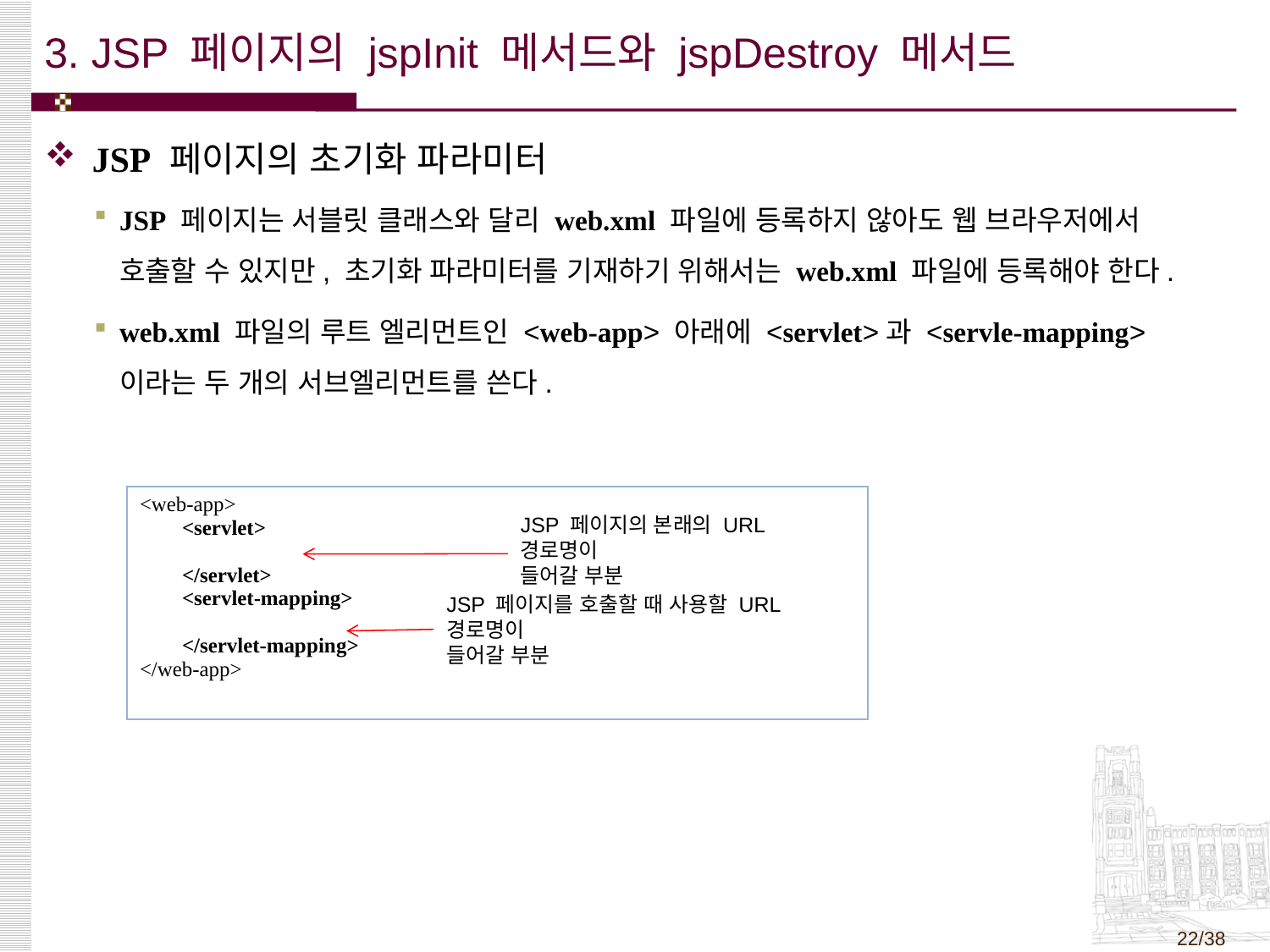

# 3. JSP 페이지의 jspInit 메서드와 jspDestroy 메서드
JSP 페이지의 초기화 파라미터
JSP 페이지는 서블릿 클래스와 달리 web.xml 파일에 등록하지 않아도 웹 브라우저에서 호출할 수 있지만, 초기화 파라미터를 기재하기 위해서는 web.xml 파일에 등록해야 한다.
web.xml 파일의 루트 엘리먼트인 <web-app> 아래에 <servlet>과 <servle-mapping>이라는 두 개의 서브엘리먼트를 쓴다.

| <web-app> <servlet> </servlet> <servlet-mapping> </servlet-mapping> </web-app> |
| --- |
JSP 페이지의 본래의 URL 경로명이
들어갈 부분
JSP 페이지를 호출할 때 사용할 URL 경로명이
들어갈 부분